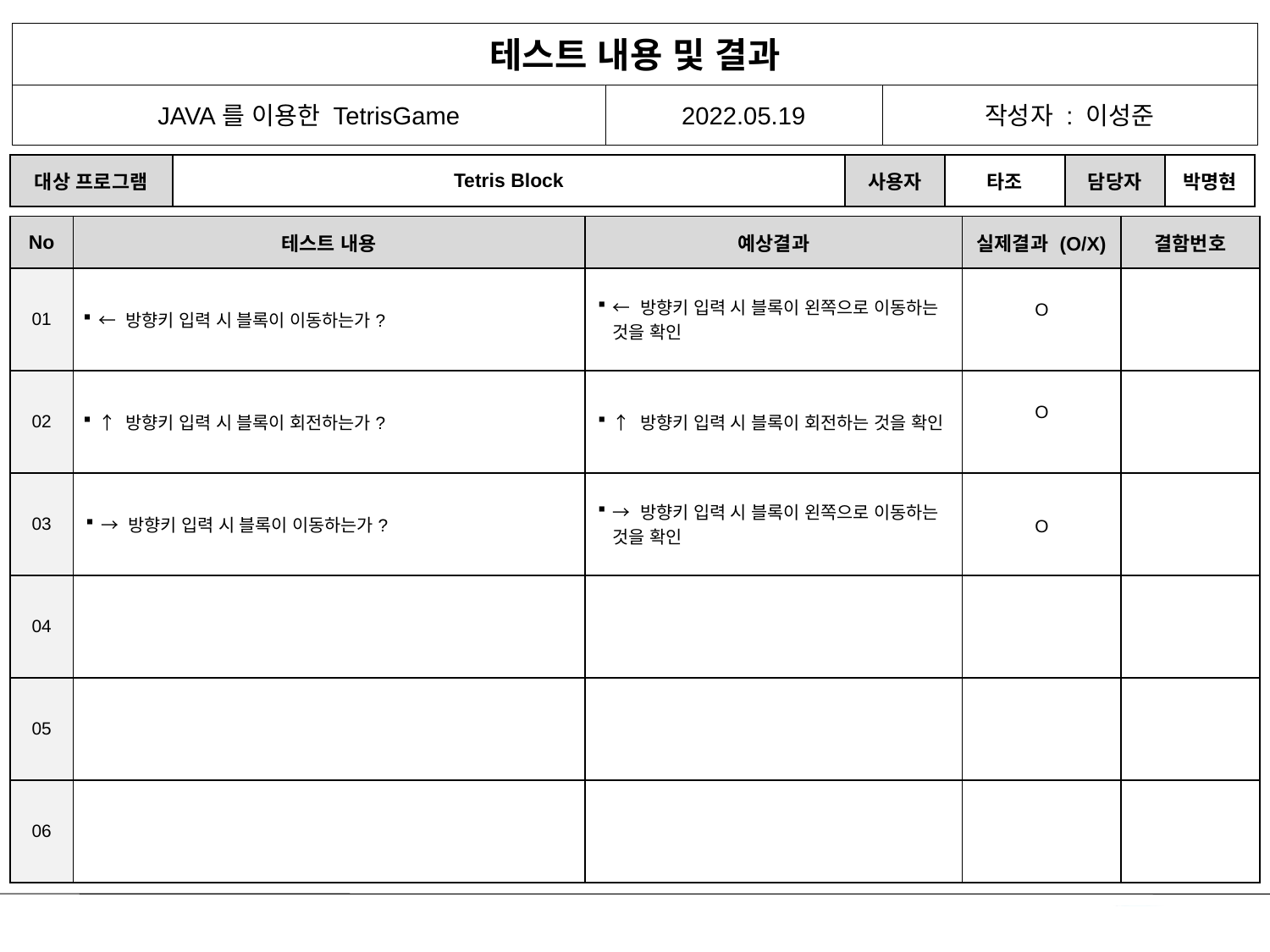

테스트 내용 및 결과
JAVA를 이용한 TetrisGame
2022.05.19
작성자 : 이성준
| 대상 프로그램 | Tetris Block | 사용자 | 타조 | 담당자 | 박명현 |
| --- | --- | --- | --- | --- | --- |
| No | 테스트 내용 | 예상결과 | 실제결과 (O/X) | 결함번호 |
| --- | --- | --- | --- | --- |
| 01 | ← 방향키 입력 시 블록이 이동하는가? | ← 방향키 입력 시 블록이 왼쪽으로 이동하는 것을 확인 | O |  |
| 02 | ↑ 방향키 입력 시 블록이 회전하는가? | ↑ 방향키 입력 시 블록이 회전하는 것을 확인 | O |  |
| 03 | → 방향키 입력 시 블록이 이동하는가? | → 방향키 입력 시 블록이 왼쪽으로 이동하는 것을 확인 | O |  |
| 04 |  |  |  |  |
| 05 |  |  |  |  |
| 06 |  |  |  |  |